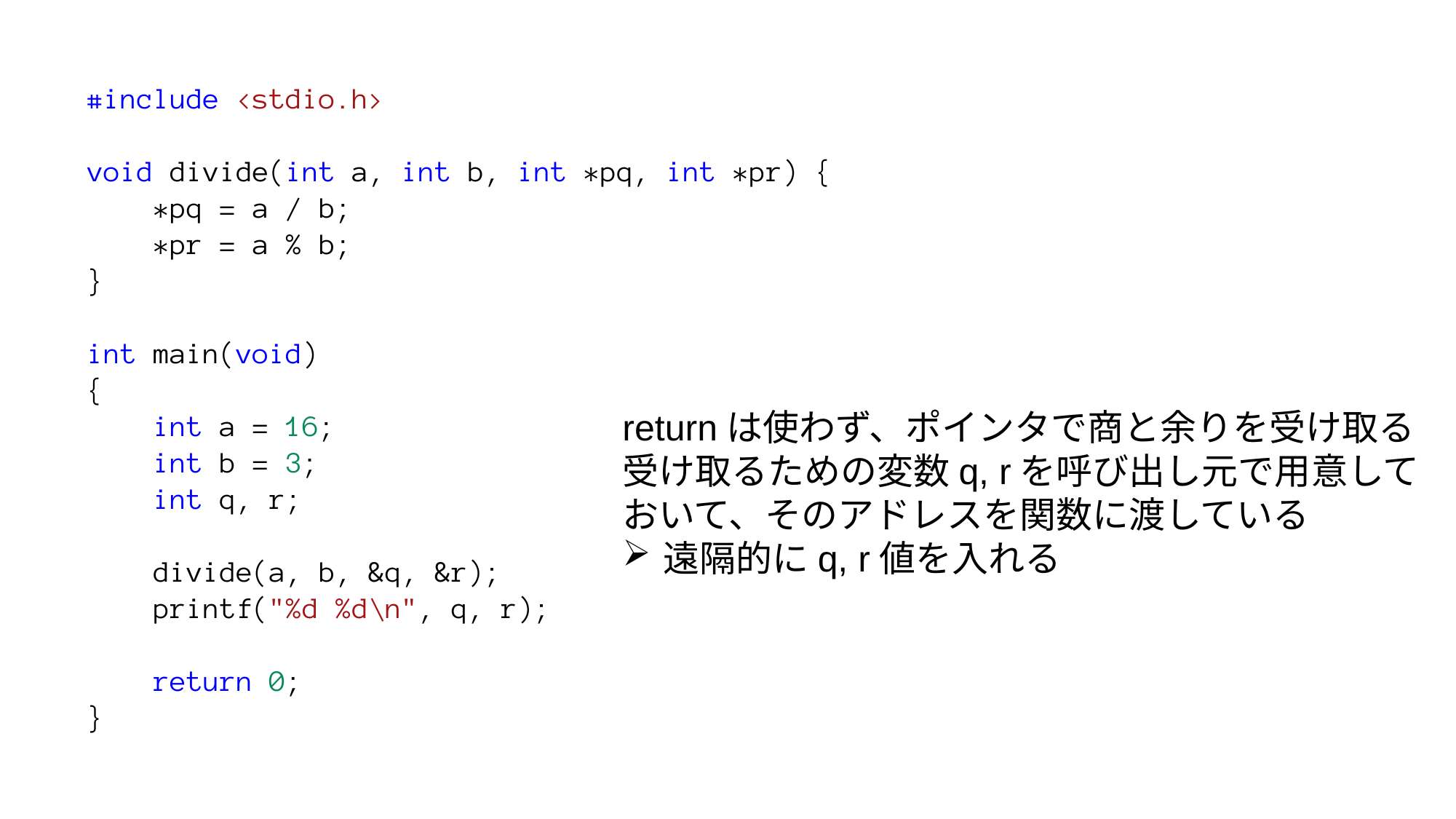

#include <stdio.h>
void divide(int a, int b, int *pq, int *pr) {
    *pq = a / b;
    *pr = a % b;
}
int main(void)
{
    int a = 16;
    int b = 3;
    int q, r;
    divide(a, b, &q, &r);
    printf("%d %d\n", q, r);
    return 0;
}
returnは使わず、ポインタで商と余りを受け取る
受け取るための変数q, rを呼び出し元で用意しておいて、そのアドレスを関数に渡している
遠隔的にq, r値を入れる